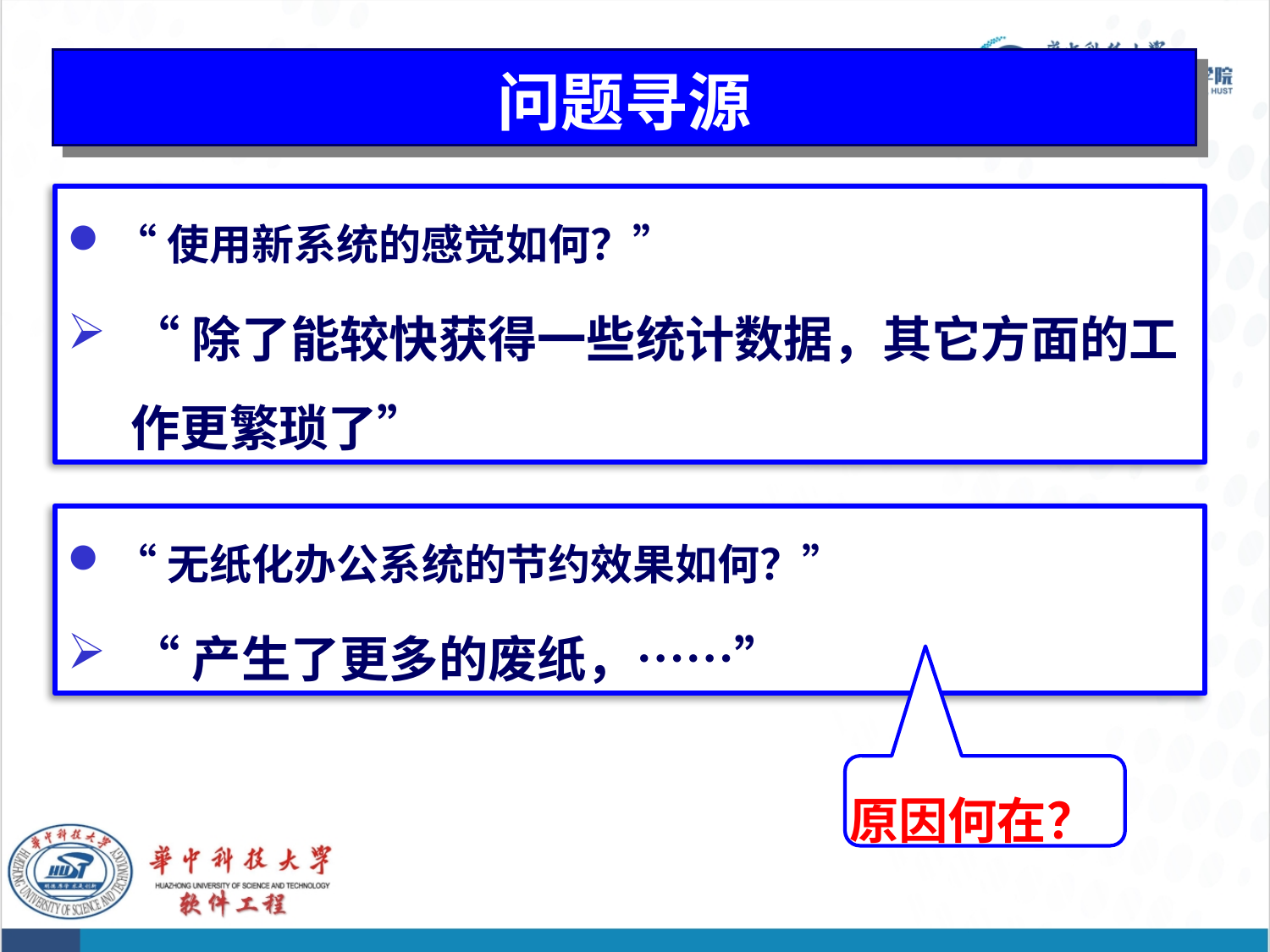

# 问题寻源
“使用新系统的感觉如何？”
“除了能较快获得一些统计数据，其它方面的工作更繁琐了”
“无纸化办公系统的节约效果如何？”
“产生了更多的废纸，……”
原因何在？